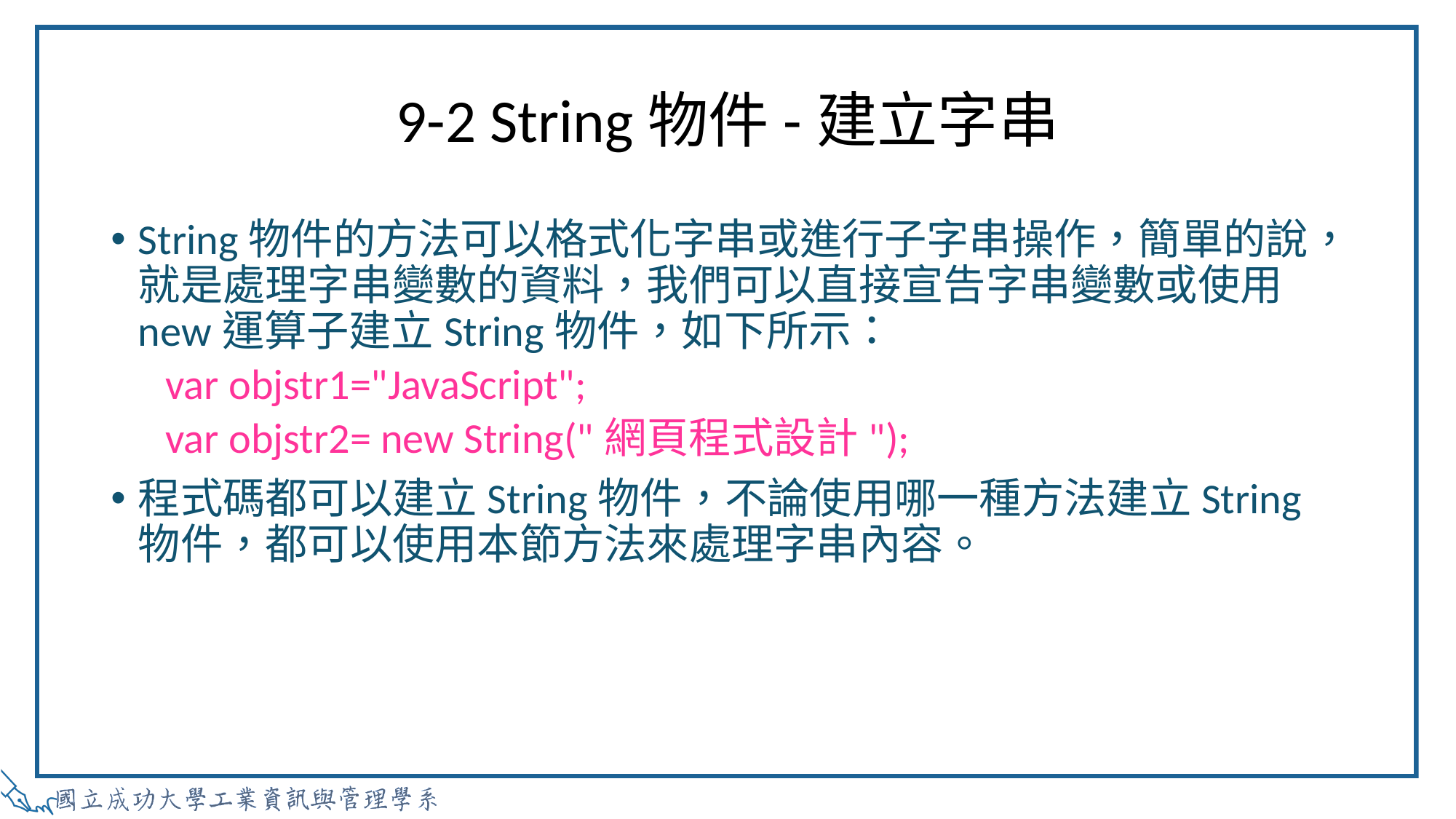

# 9-2 String物件-建立字串
String物件的方法可以格式化字串或進行子字串操作，簡單的說，就是處理字串變數的資料，我們可以直接宣告字串變數或使用new運算子建立String物件，如下所示：
var objstr1="JavaScript";
var objstr2= new String("網頁程式設計");
程式碼都可以建立String物件，不論使用哪一種方法建立String物件，都可以使用本節方法來處理字串內容。